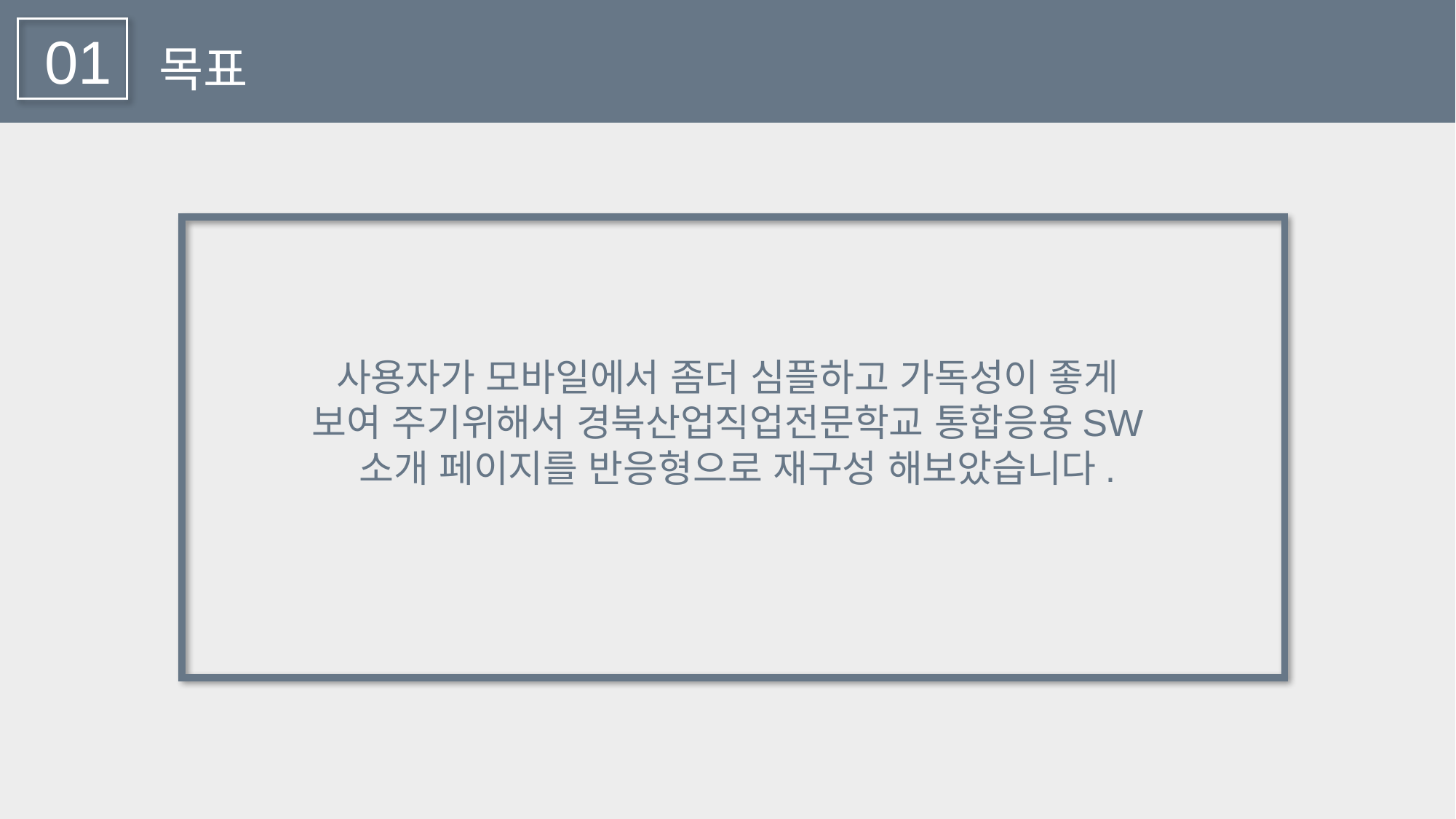

01
목표

사용자가 모바일에서 좀더 심플하고 가독성이 좋게
보여 주기위해서 경북산업직업전문학교 통합응용SW
 소개 페이지를 반응형으로 재구성 해보았습니다.